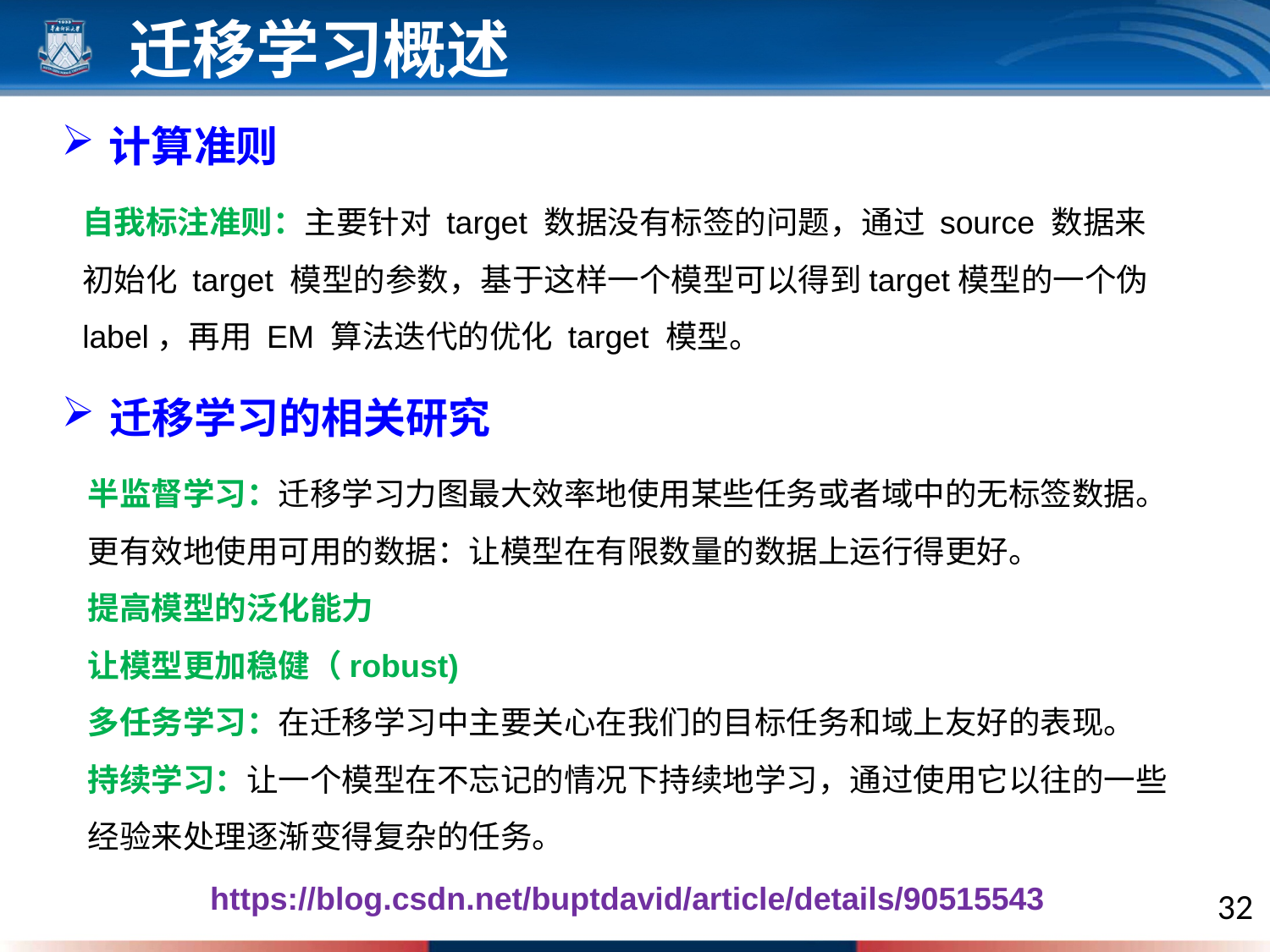

迁移学习概述
计算准则
自我标注准则：主要针对 target 数据没有标签的问题，通过 source 数据来初始化 target 模型的参数，基于这样一个模型可以得到target模型的一个伪 label，再用 EM 算法迭代的优化 target 模型。
迁移学习的相关研究
半监督学习：迁移学习力图最大效率地使用某些任务或者域中的无标签数据。
更有效地使用可用的数据：让模型在有限数量的数据上运行得更好。
提高模型的泛化能力
让模型更加稳健（robust)
多任务学习：在迁移学习中主要关心在我们的目标任务和域上友好的表现。
持续学习：让一个模型在不忘记的情况下持续地学习，通过使用它以往的一些经验来处理逐渐变得复杂的任务。
https://blog.csdn.net/buptdavid/article/details/90515543